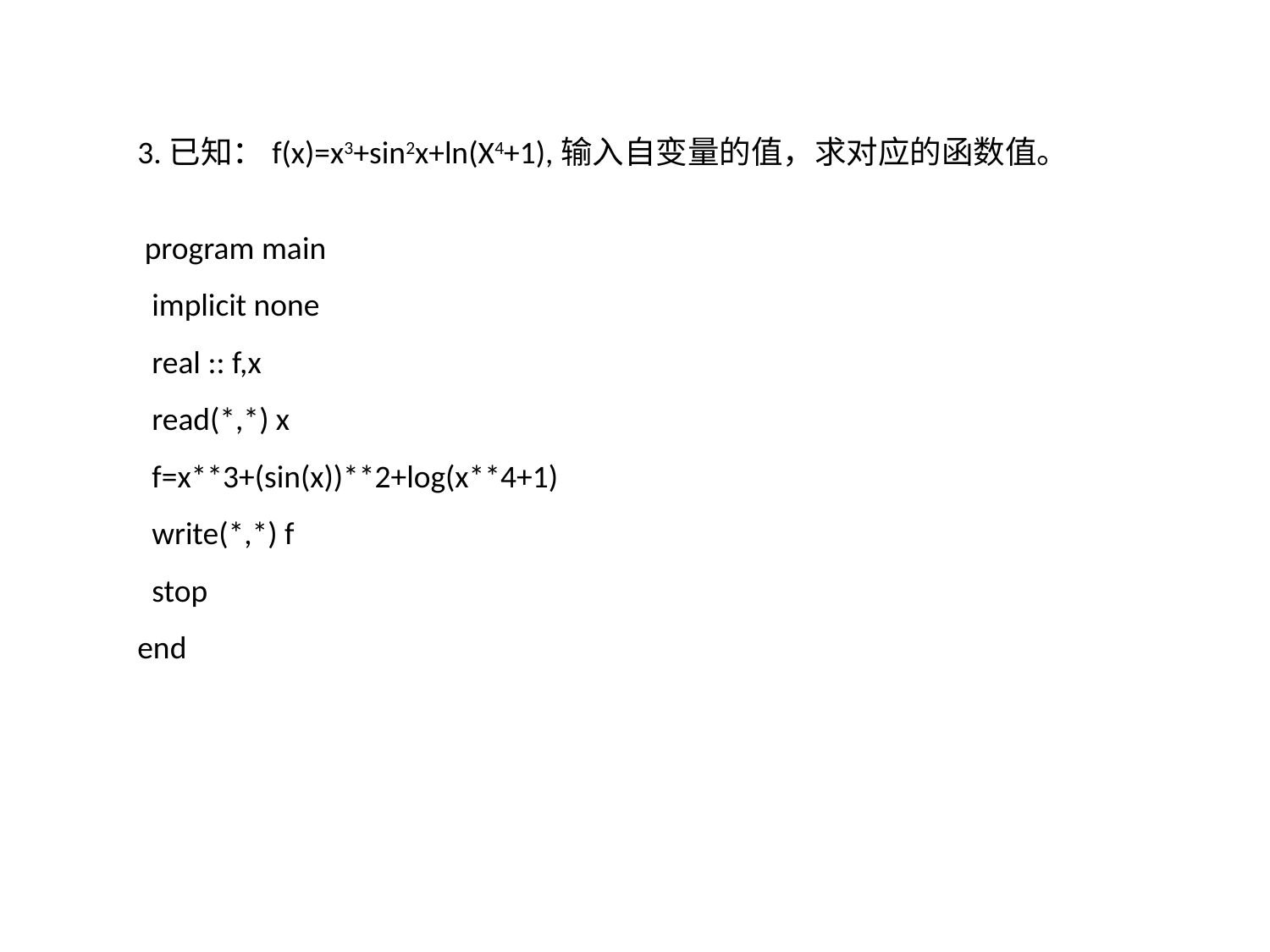

3.已知：f(x)=x3+sin2x+ln(X4+1),输入自变量的值，求对应的函数值。

 program main
  implicit none
  real :: f,x
  read(*,*) x
  f=x**3+(sin(x))**2+log(x**4+1)
  write(*,*) f
  stop
end